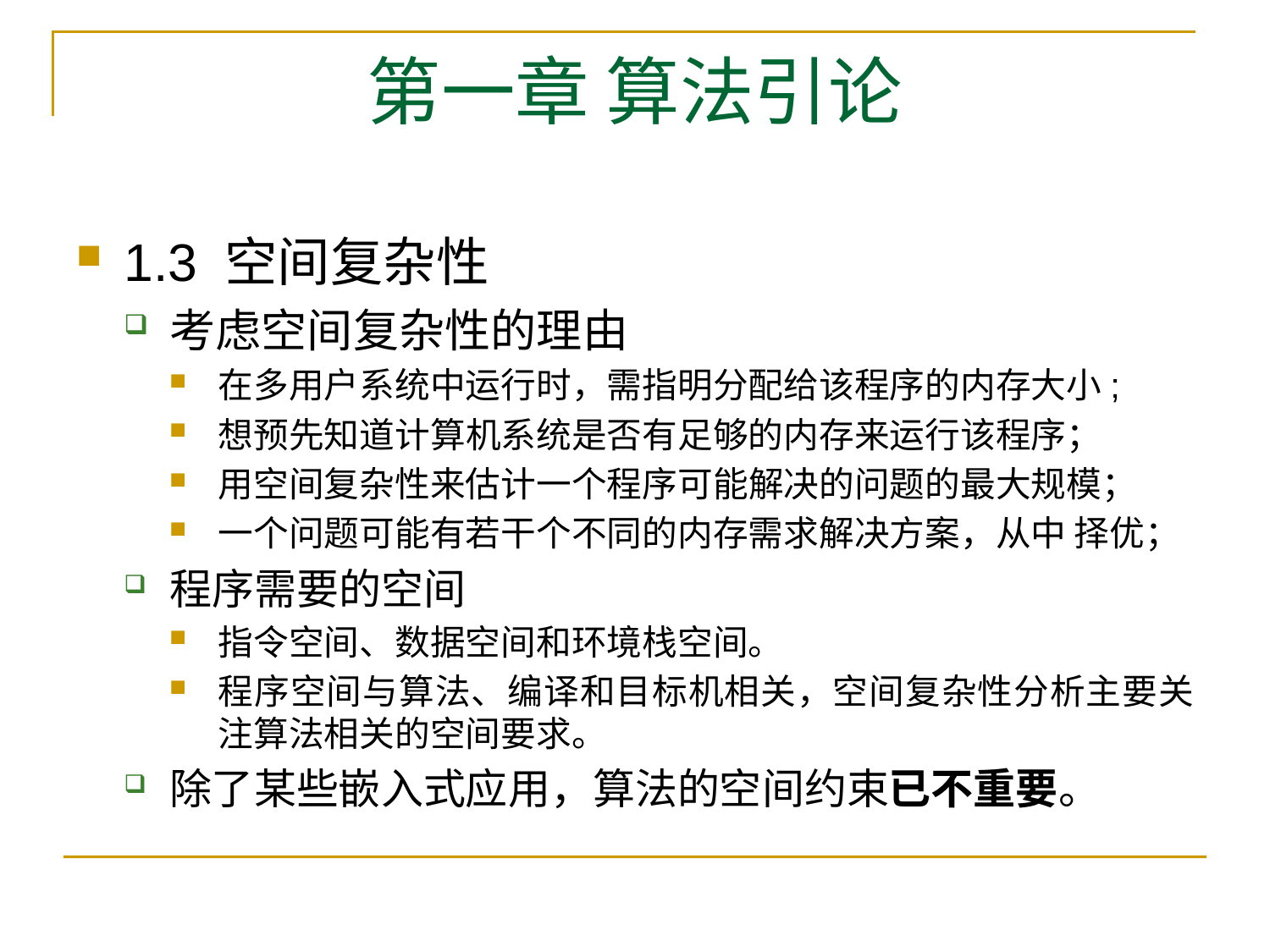

# 第一章 算法引论
1.3 空间复杂性
考虑空间复杂性的理由
在多用户系统中运行时，需指明分配给该程序的内存大小;
想预先知道计算机系统是否有足够的内存来运行该程序；
用空间复杂性来估计一个程序可能解决的问题的最大规模；
一个问题可能有若干个不同的内存需求解决方案，从中 择优；
程序需要的空间
指令空间、数据空间和环境栈空间。
程序空间与算法、编译和目标机相关，空间复杂性分析主要关注算法相关的空间要求。
除了某些嵌入式应用，算法的空间约束已不重要。